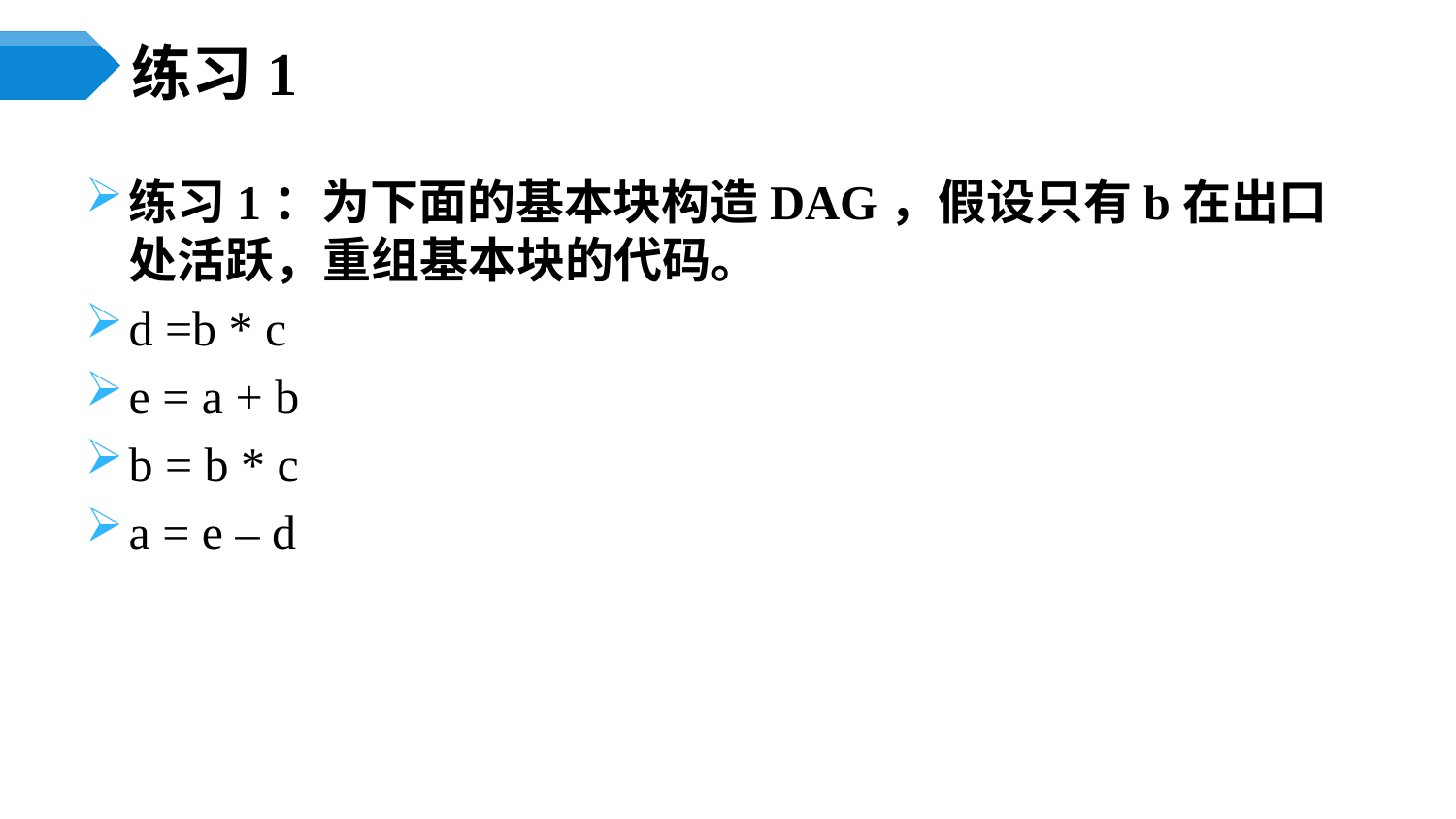

# 练习1
练习1：为下面的基本块构造DAG，假设只有b在出口处活跃，重组基本块的代码。
d =b * c
e = a + b
b = b * c
a = e – d